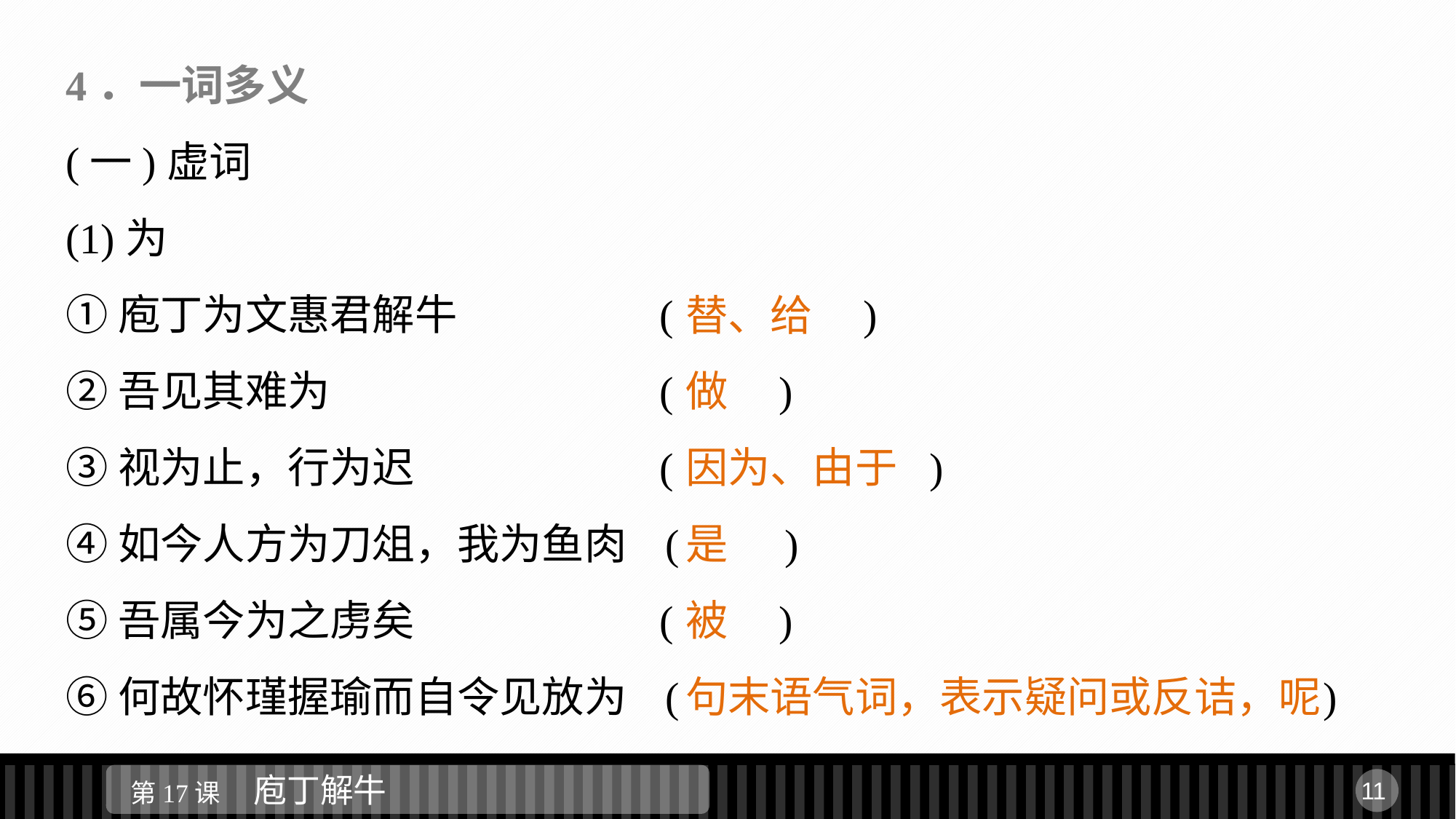

4．一词多义
(一)虚词
(1)为
①庖丁为文惠君解牛		    (　　　　)
②吾见其难为			    (　　)
③视为止，行为迟		    (　       　　　)
④如今人方为刀俎，我为鱼肉   (　　)
⑤吾属今为之虏矣		    (　　)
⑥何故怀瑾握瑜而自令见放为   (　　                                                　　)
替、给
做
因为、由于
是
被
句末语气词，表示疑问或反诘，呢